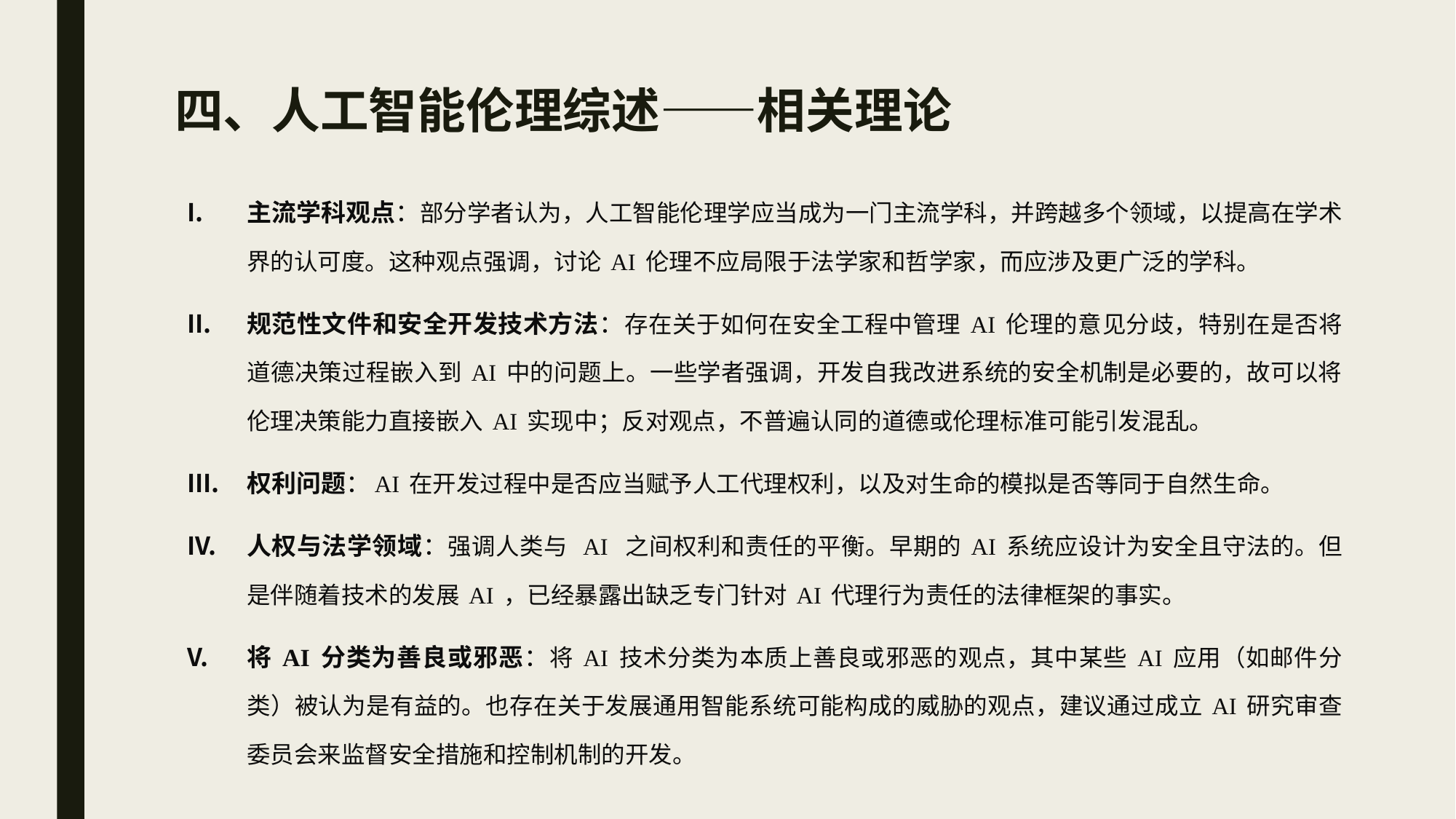

# 四、人工智能伦理综述——相关理论
主流学科观点：部分学者认为，人工智能伦理学应当成为一门主流学科，并跨越多个领域，以提高在学术界的认可度。这种观点强调，讨论 AI 伦理不应局限于法学家和哲学家，而应涉及更广泛的学科。
规范性文件和安全开发技术方法：存在关于如何在安全工程中管理 AI 伦理的意见分歧，特别在是否将道德决策过程嵌入到 AI 中的问题上。一些学者强调，开发自我改进系统的安全机制是必要的，故可以将伦理决策能力直接嵌入 AI 实现中；反对观点，不普遍认同的道德或伦理标准可能引发混乱。
权利问题：AI 在开发过程中是否应当赋予人工代理权利，以及对生命的模拟是否等同于自然生命。
人权与法学领域：强调人类与  AI  之间权利和责任的平衡。早期的 AI 系统应设计为安全且守法的。但是伴随着技术的发展 AI ，已经暴露出缺乏专门针对 AI 代理行为责任的法律框架的事实。
将 AI 分类为善良或邪恶：将 AI 技术分类为本质上善良或邪恶的观点，其中某些 AI 应用（如邮件分类）被认为是有益的。也存在关于发展通用智能系统可能构成的威胁的观点，建议通过成立 AI 研究审查委员会来监督安全措施和控制机制的开发。